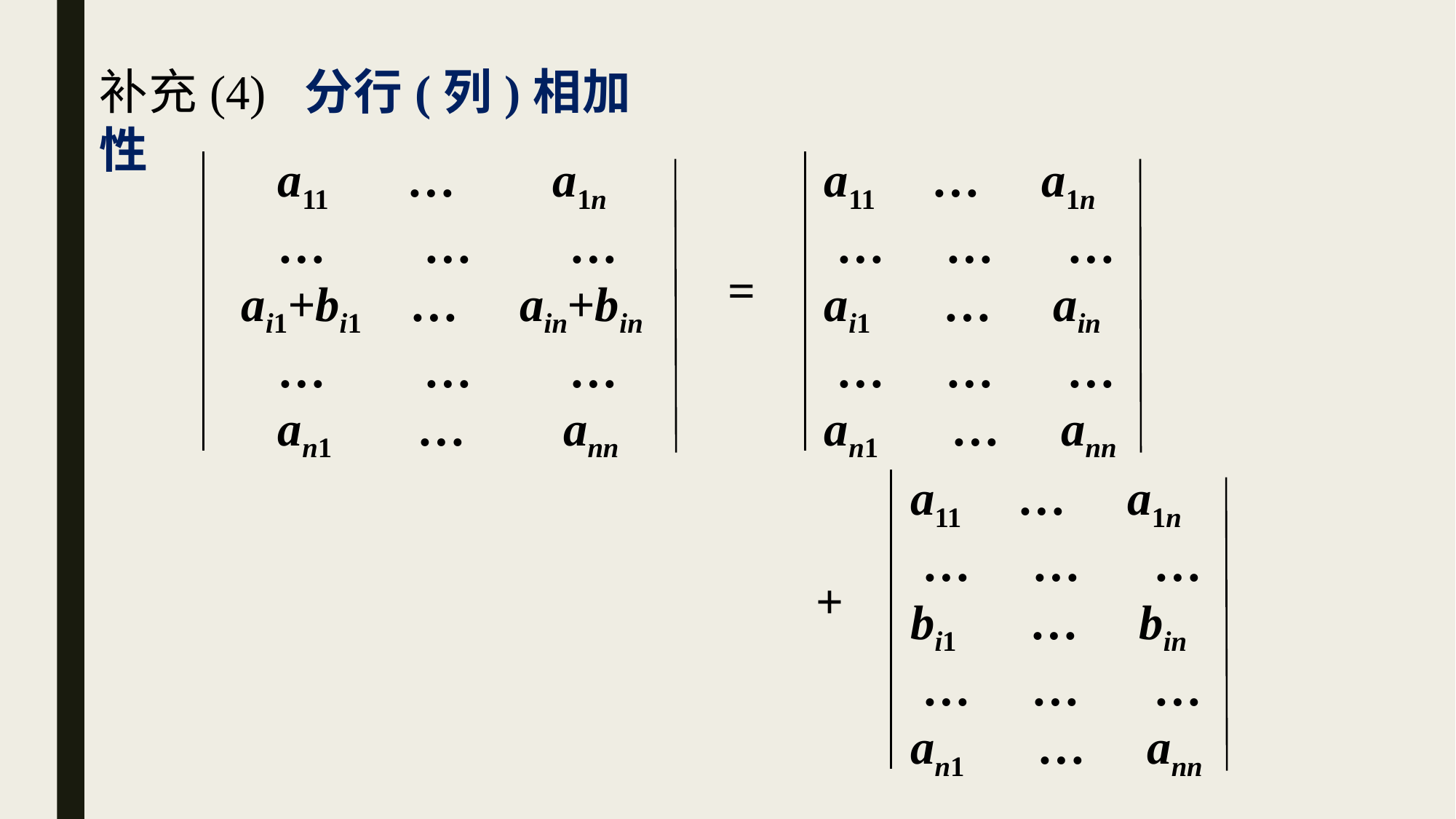

补充(4)  分行(列)相加性
    a11           …        a1n
    …        …        …
 ai1+bi1    …     ain+bin
    …        …        …
    an1       …        ann

=
a11        …     a1n
 …     …      …
ai1      …     ain
 …     …      …
an1      …     ann

a11        …     a1n
 …     …      …
bi1      …     bin
 …     …      …
an1      …     ann

+